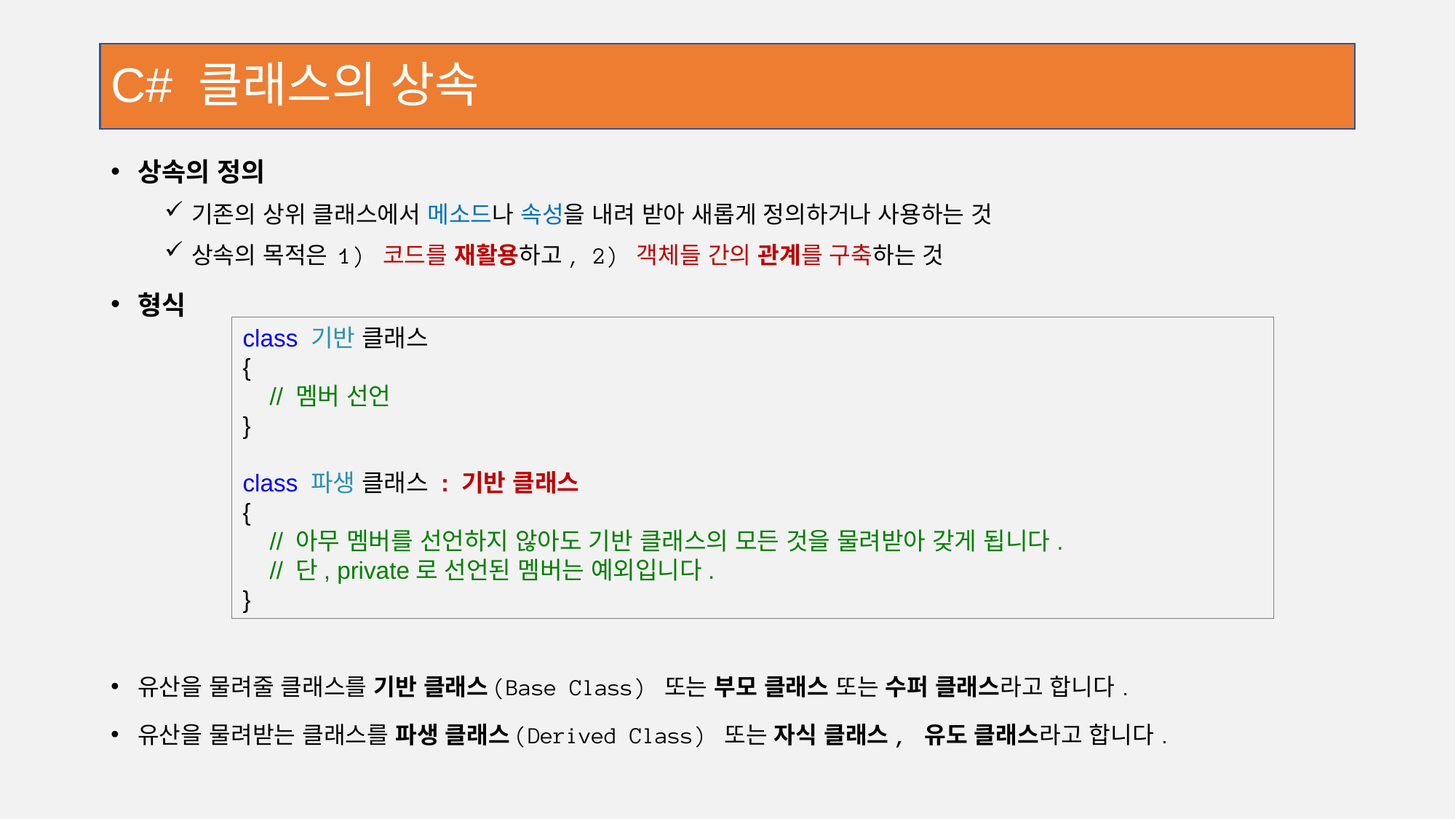

# C# 클래스의 상속
상속의 정의
기존의 상위 클래스에서 메소드나 속성을 내려 받아 새롭게 정의하거나 사용하는 것
상속의 목적은 1) 코드를 재활용하고, 2) 객체들 간의 관계를 구축하는 것
형식

유산을 물려줄 클래스를 기반 클래스(Base Class) 또는 부모 클래스 또는 수퍼 클래스라고 합니다.
유산을 물려받는 클래스를 파생 클래스(Derived Class) 또는 자식 클래스, 유도 클래스라고 합니다.

class 기반 클래스
{
    // 멤버 선언
}

class 파생 클래스 : 기반 클래스
{
    // 아무 멤버를 선언하지 않아도 기반 클래스의 모든 것을 물려받아 갖게 됩니다.
    // 단, private로 선언된 멤버는 예외입니다.
}